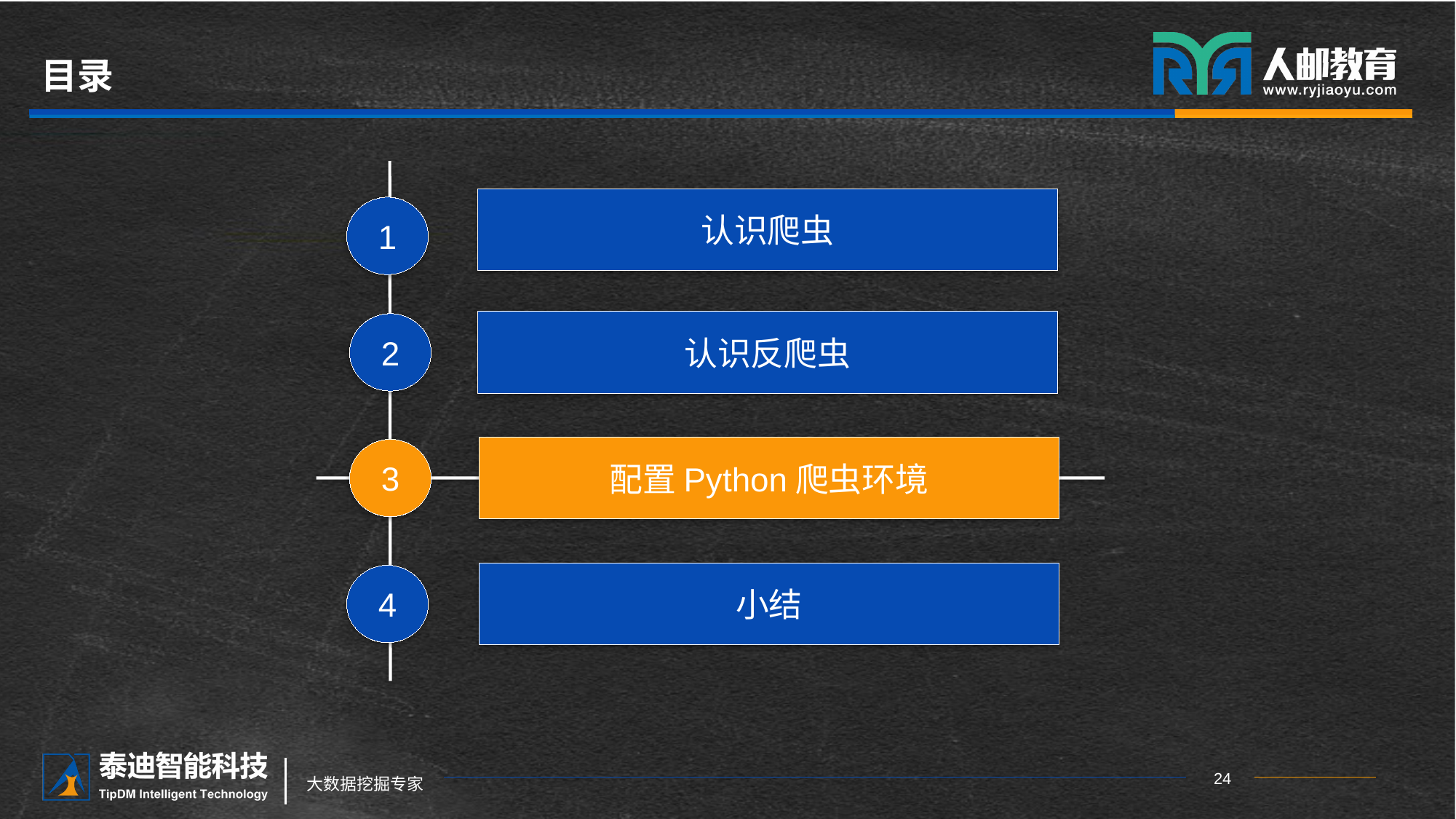

# 目录
认识爬虫
1
认识反爬虫
2
配置Python爬虫环境
3

小结
4